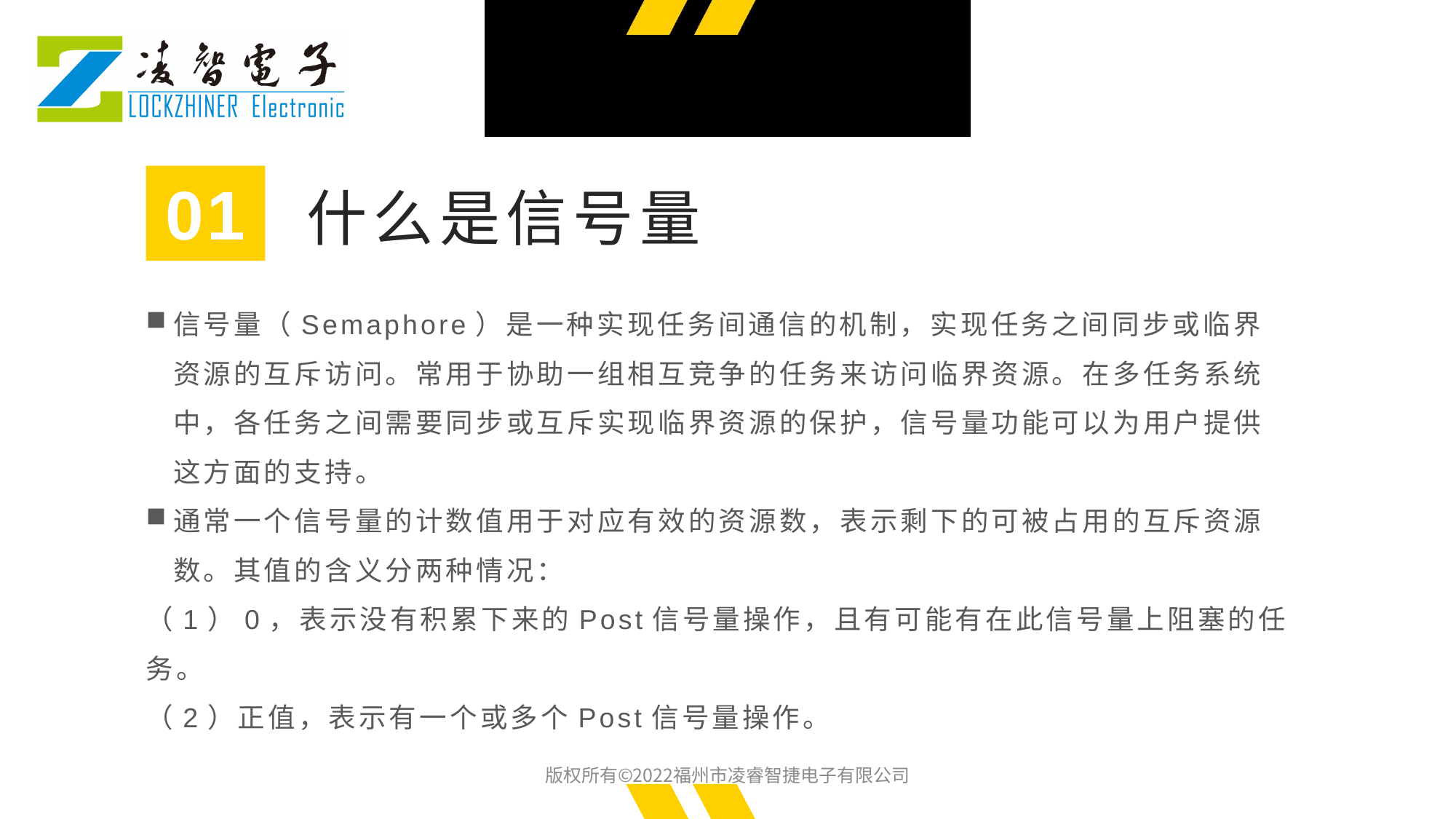

01
什么是信号量
信号量（Semaphore）是一种实现任务间通信的机制，实现任务之间同步或临界资源的互斥访问。常用于协助一组相互竞争的任务来访问临界资源。在多任务系统中，各任务之间需要同步或互斥实现临界资源的保护，信号量功能可以为用户提供这方面的支持。
通常一个信号量的计数值用于对应有效的资源数，表示剩下的可被占用的互斥资源数。其值的含义分两种情况：
（1）0，表示没有积累下来的Post信号量操作，且有可能有在此信号量上阻塞的任务。
（2）正值，表示有一个或多个Post信号量操作。
版权所有©2022福州市凌睿智捷电子有限公司
3